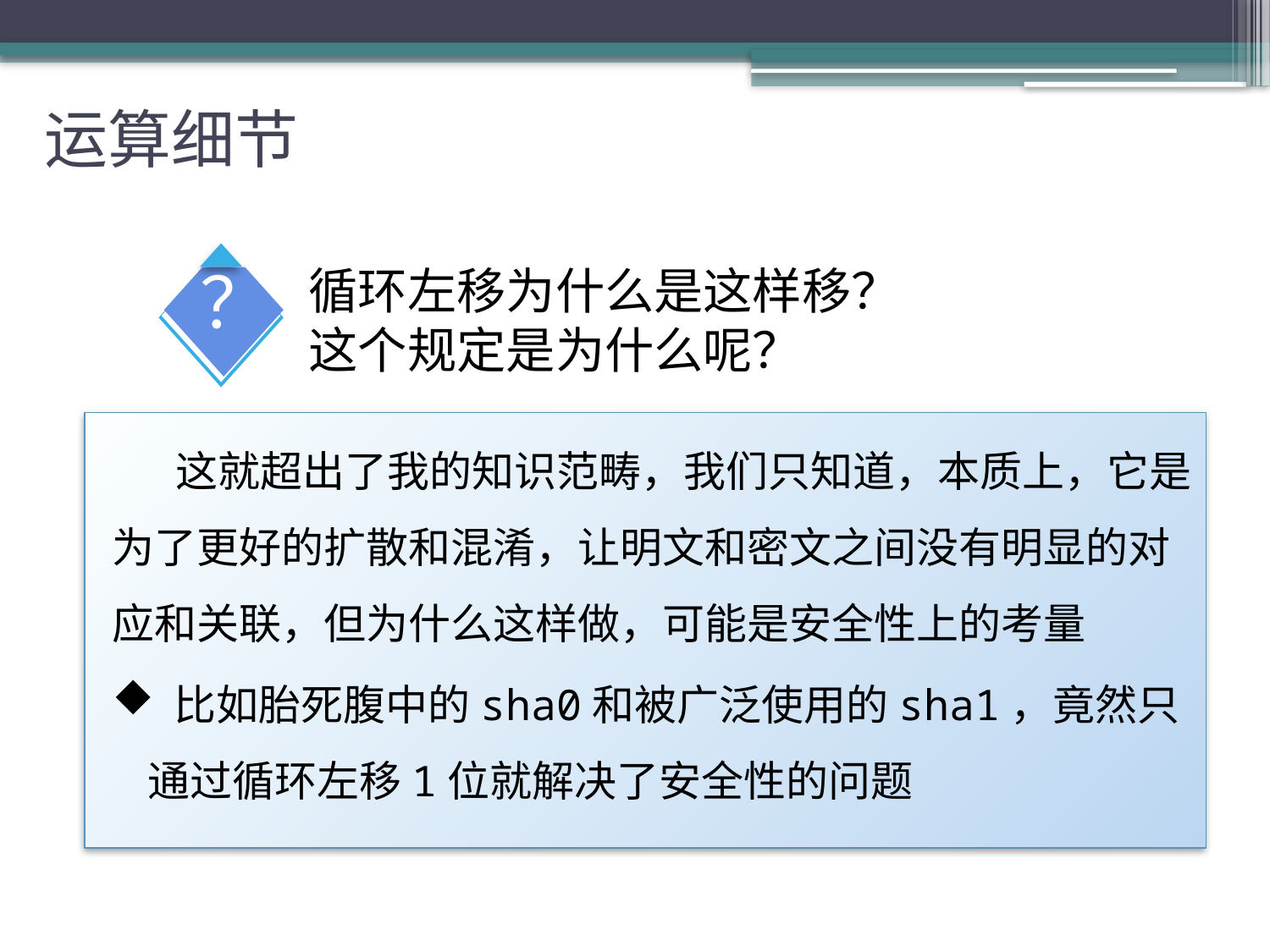

# 运算细节

？

循环左移为什么是这样移？这个规定是为什么呢？
这就超出了我的知识范畴，我们只知道，本质上，它是为了更好的扩散和混淆，让明文和密文之间没有明显的对应和关联，但为什么这样做，可能是安全性上的考量
 比如胎死腹中的sha0和被广泛使用的sha1，竟然只通过循环左移1位就解决了安全性的问题